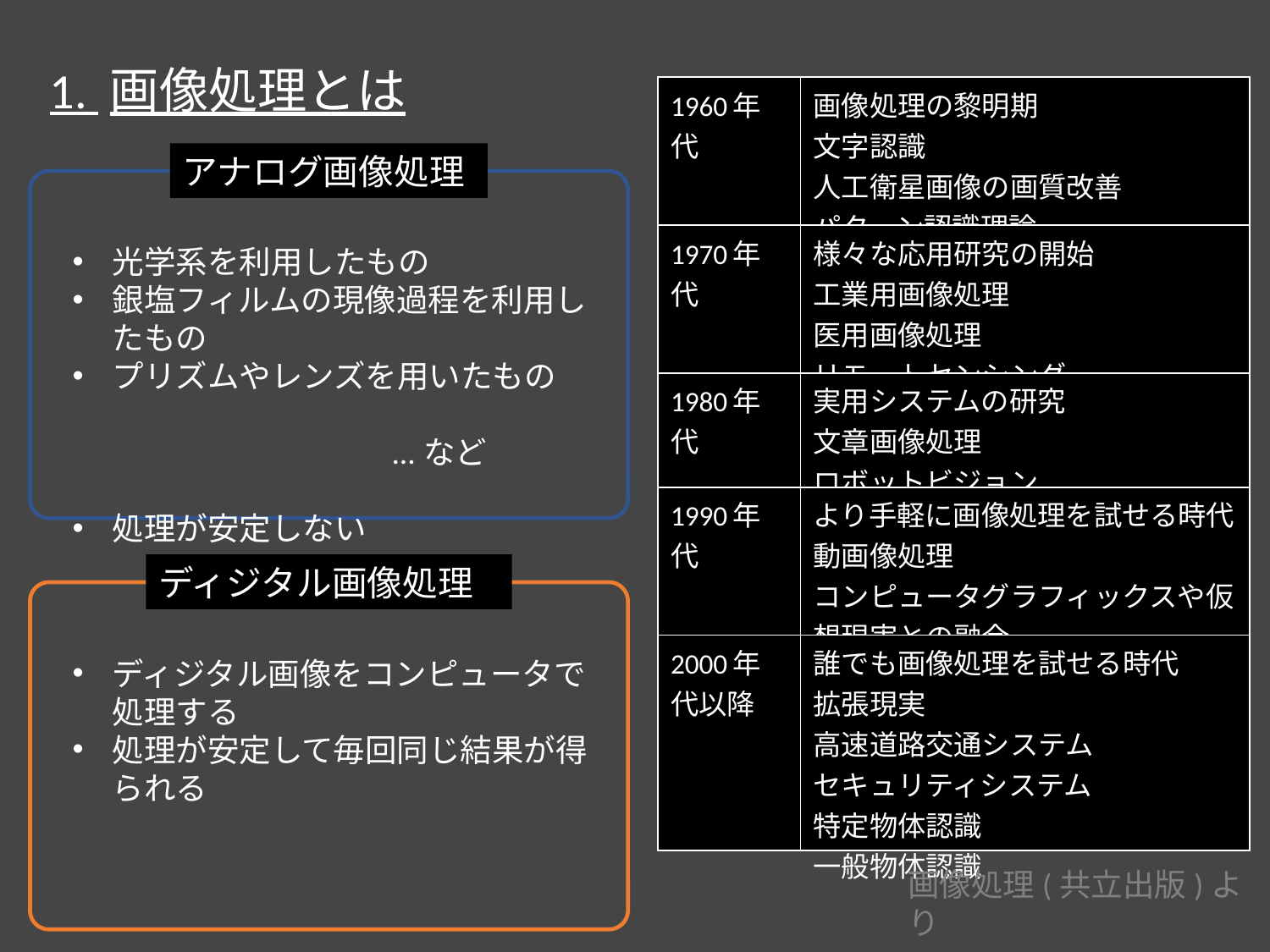

1. 画像処理とは
| 1960年代 | 画像処理の黎明期 文字認識 人工衛星画像の画質改善 パターン認識理論 |
| --- | --- |
| 1970年代 | 様々な応用研究の開始 工業用画像処理 医用画像処理 リモートセンシング |
| 1980年代 | 実用システムの研究 文章画像処理 ロボットビジョン |
| 1990年代 | より手軽に画像処理を試せる時代 動画像処理 コンピュータグラフィックスや仮想現実との融合 |
| 2000年代以降 | 誰でも画像処理を試せる時代 拡張現実 高速道路交通システム セキュリティシステム 特定物体認識 一般物体認識 |
アナログ画像処理

光学系を利用したもの
銀塩フィルムの現像過程を利用したもの
プリズムやレンズを用いたもの
					　	        ...など

処理が安定しない
ディジタル画像処理

ディジタル画像をコンピュータで処理する
処理が安定して毎回同じ結果が得られる
画像処理(共立出版)より